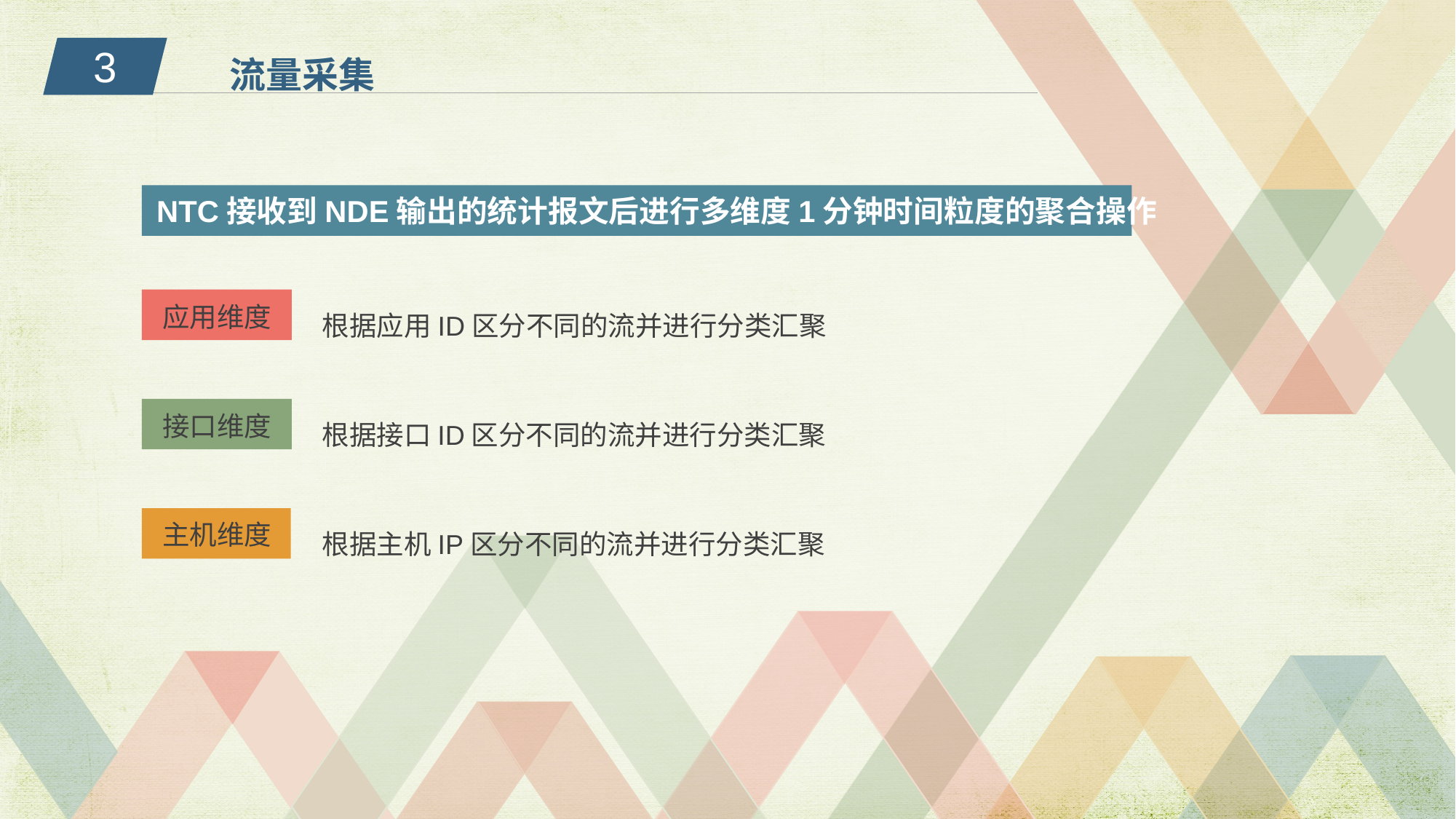

流量采集

3

NTC接收到NDE输出的统计报文后进行多维度1分钟时间粒度的聚合操作

根据应用ID区分不同的流并进行分类汇聚

应用维度

根据接口ID区分不同的流并进行分类汇聚

接口维度
根据主机IP区分不同的流并进行分类汇聚

主机维度